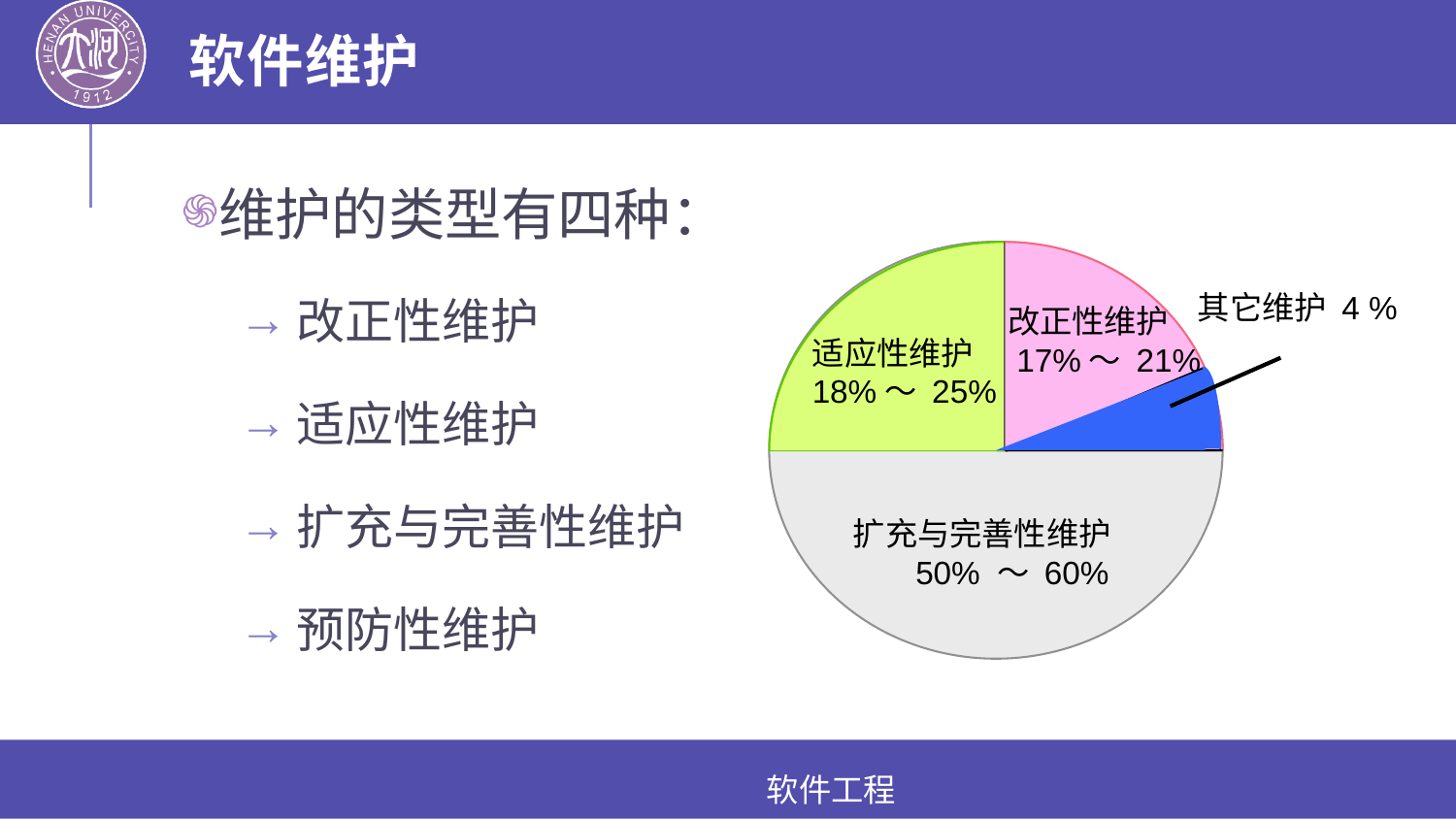

# 软件维护
维护的类型有四种：
改正性维护
适应性维护
扩充与完善性维护
预防性维护

其它维护 4 %
改正性维护
 17%～ 21%

适应性维护
18%～ 25%

扩充与完善性维护
       50% ～ 60%

软件工程
18